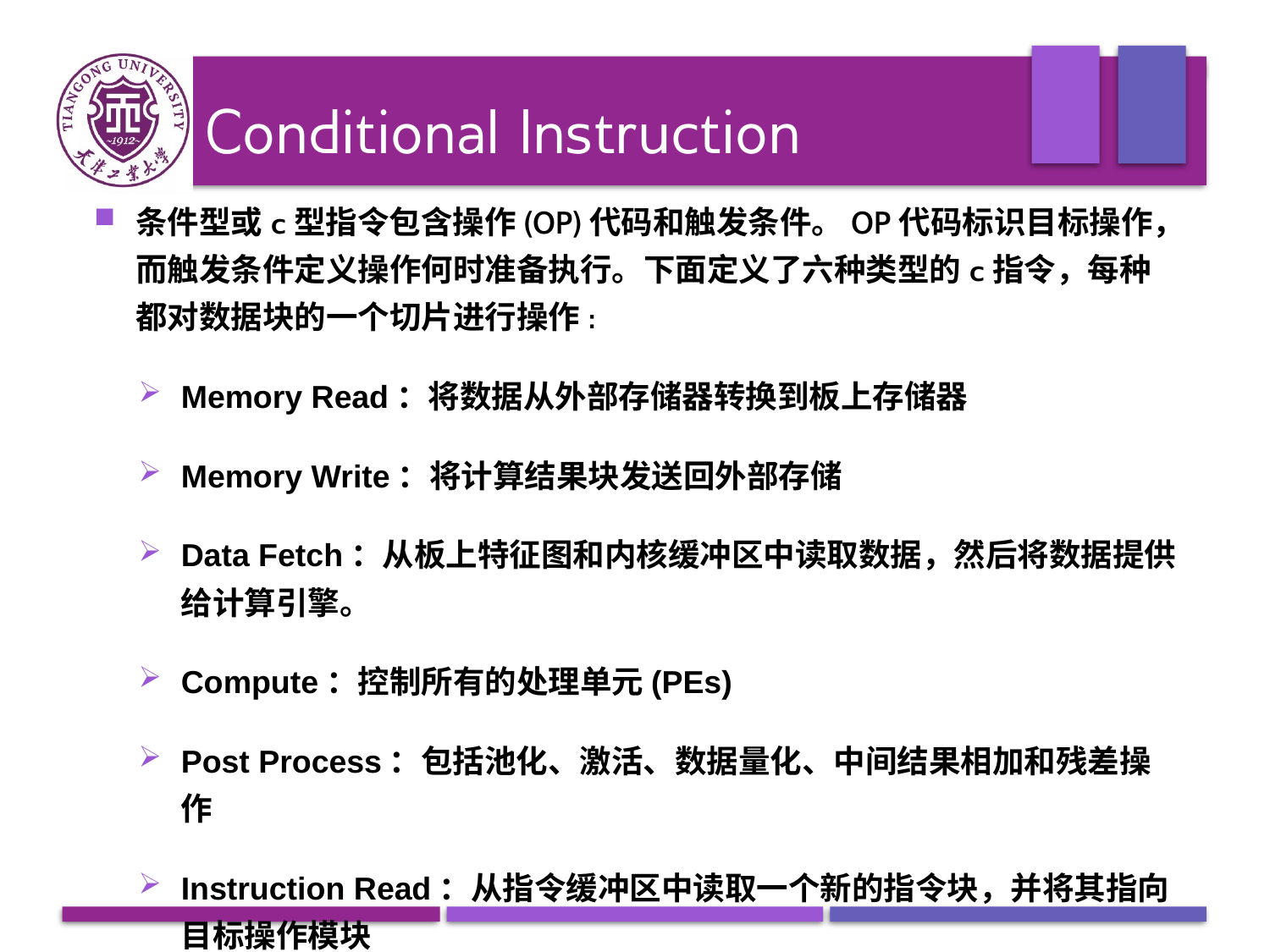

# Conditional Instruction
条件型或c型指令包含操作(OP)代码和触发条件。OP代码标识目标操作，而触发条件定义操作何时准备执行。下面定义了六种类型的c指令，每种都对数据块的一个切片进行操作:
Memory Read：将数据从外部存储器转换到板上存储器
Memory Write：将计算结果块发送回外部存储
Data Fetch：从板上特征图和内核缓冲区中读取数据，然后将数据提供给计算引擎。
Compute：控制所有的处理单元(PEs)
Post Process：包括池化、激活、数据量化、中间结果相加和残差操作
Instruction Read：从指令缓冲区中读取一个新的指令块，并将其指向目标操作模块